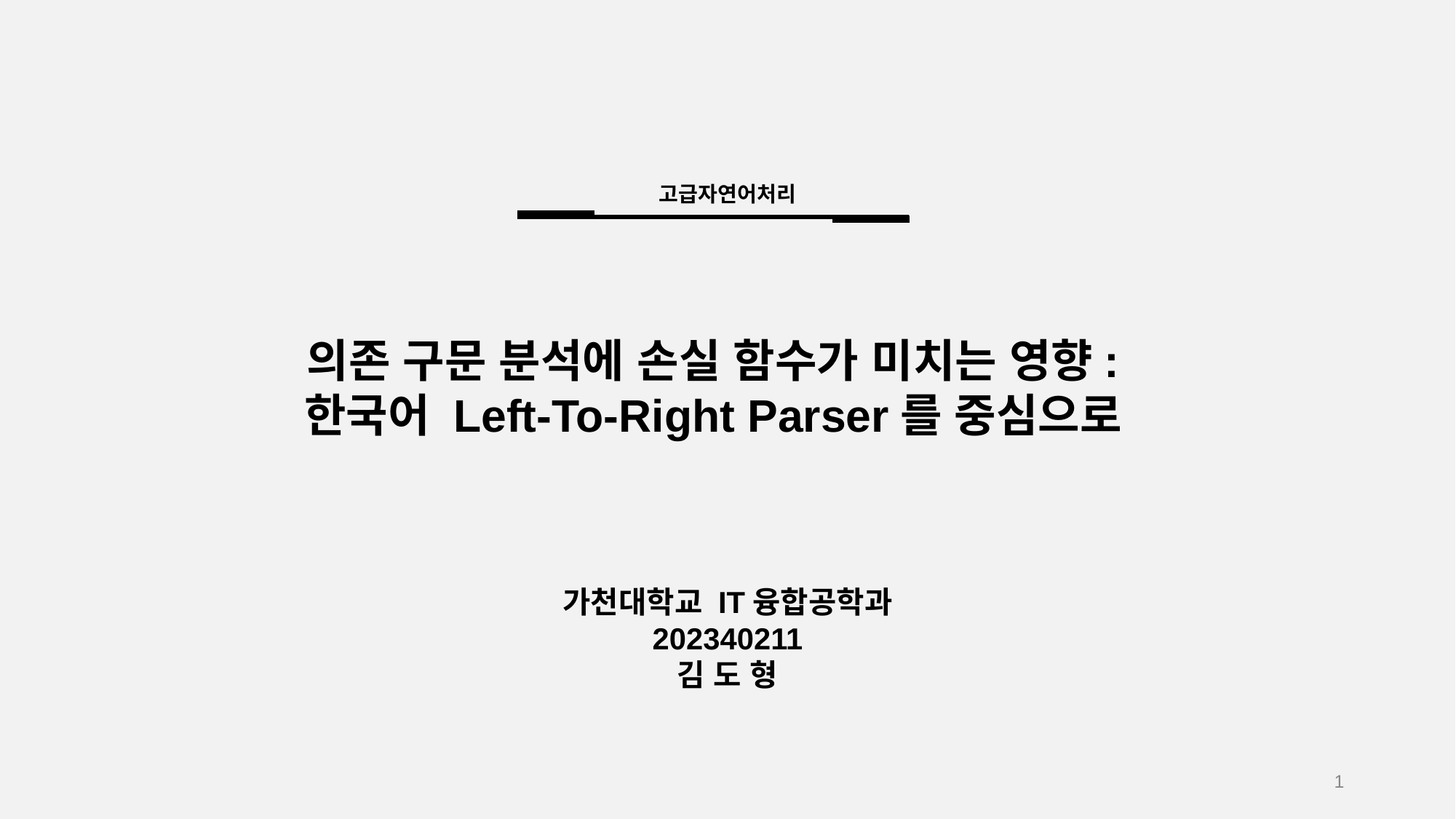

고급자연어처리

의존 구문 분석에 손실 함수가 미치는 영향:
한국어 Left-To-Right Parser를 중심으로
가천대학교 IT융합공학과
202340211
김 도 형
1